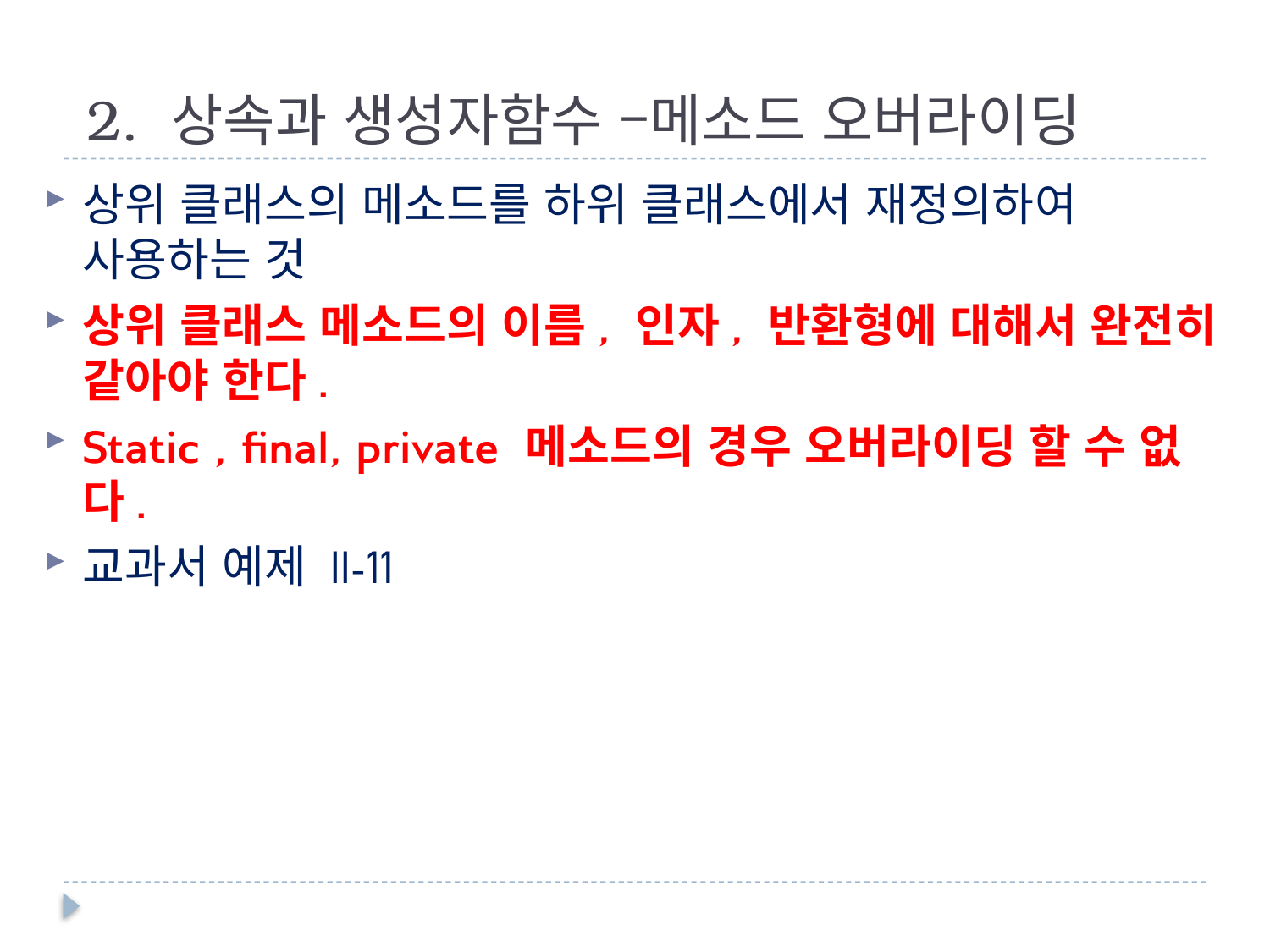

# 2. 상속과 생성자함수 –메소드 오버라이딩
상위 클래스의 메소드를 하위 클래스에서 재정의하여 사용하는 것
상위 클래스 메소드의 이름, 인자, 반환형에 대해서 완전히 같아야 한다.
Static , final, private 메소드의 경우 오버라이딩 할 수 없다.
교과서 예제 II-11